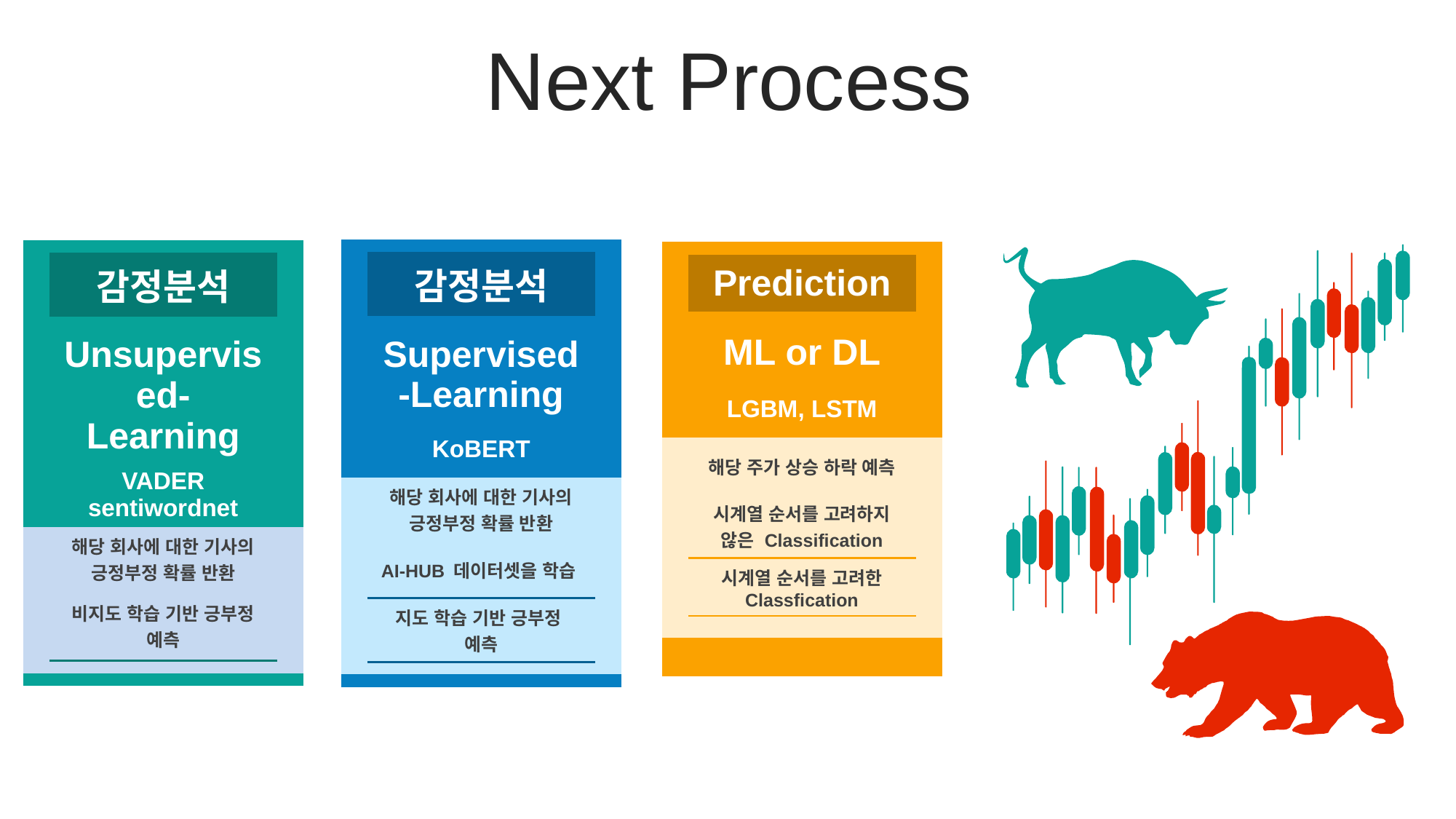

Next Process
|  |  |  |
| --- | --- | --- |
|  | 감정분석 |  |
|  |  |  |
|  | Supervised-Learning |  |
|  | KoBERT |  |
|  | 해당 회사에 대한 기사의 긍정부정 확률 반환 |  |
|  | AI-HUB 데이터셋을 학습 |  |
|  | 지도 학습 기반 긍부정 예측 |  |
|  |  |  |
|  |  |  |
|  |  |  |
| --- | --- | --- |
|  | 감정분석 |  |
|  |  |  |
|  | Unsupervised-Learning |  |
|  | VADER sentiwordnet |  |
|  | 해당 회사에 대한 기사의 긍정부정 확률 반환 |  |
|  | 비지도 학습 기반 긍부정 예측 |  |
|  |  |  |
|  |  |  |
|  |  |  |
| --- | --- | --- |
|  | Prediction |  |
|  |  |  |
|  | ML or DL |  |
|  | LGBM, LSTM |  |
|  | 해당 주가 상승 하락 예측 |  |
|  | 시계열 순서를 고려하지 않은 Classification |  |
|  | 시계열 순서를 고려한 Classfication |  |
|  |  |  |
|  |  |  |